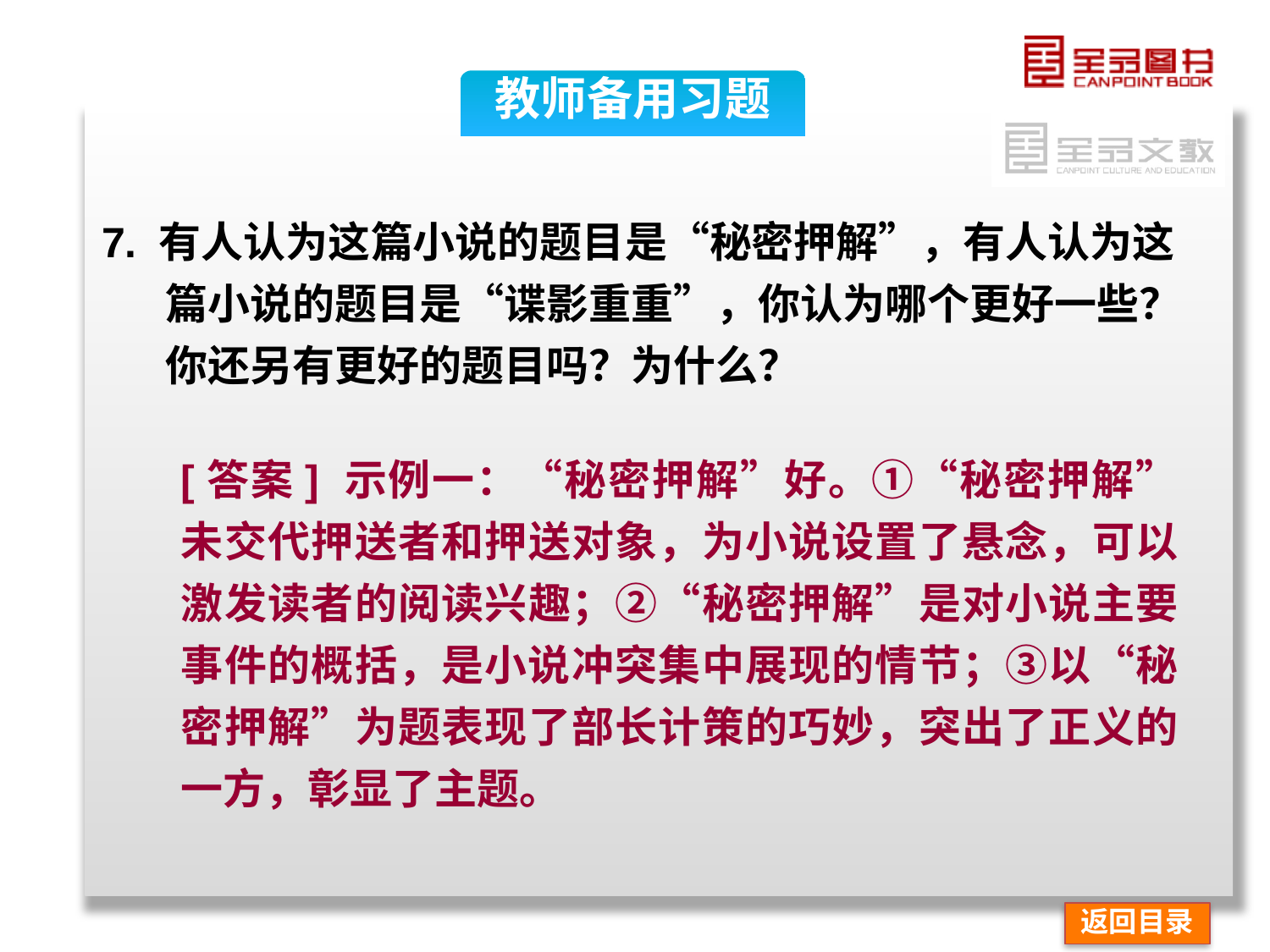

教师备用习题
7. 有人认为这篇小说的题目是“秘密押解”，有人认为这篇小说的题目是“谍影重重”，你认为哪个更好一些？你还另有更好的题目吗？为什么？
[答案] 示例一：“秘密押解”好。①“秘密押解”未交代押送者和押送对象，为小说设置了悬念，可以激发读者的阅读兴趣；②“秘密押解”是对小说主要事件的概括，是小说冲突集中展现的情节；③以“秘密押解”为题表现了部长计策的巧妙，突出了正义的一方，彰显了主题。
返回目录